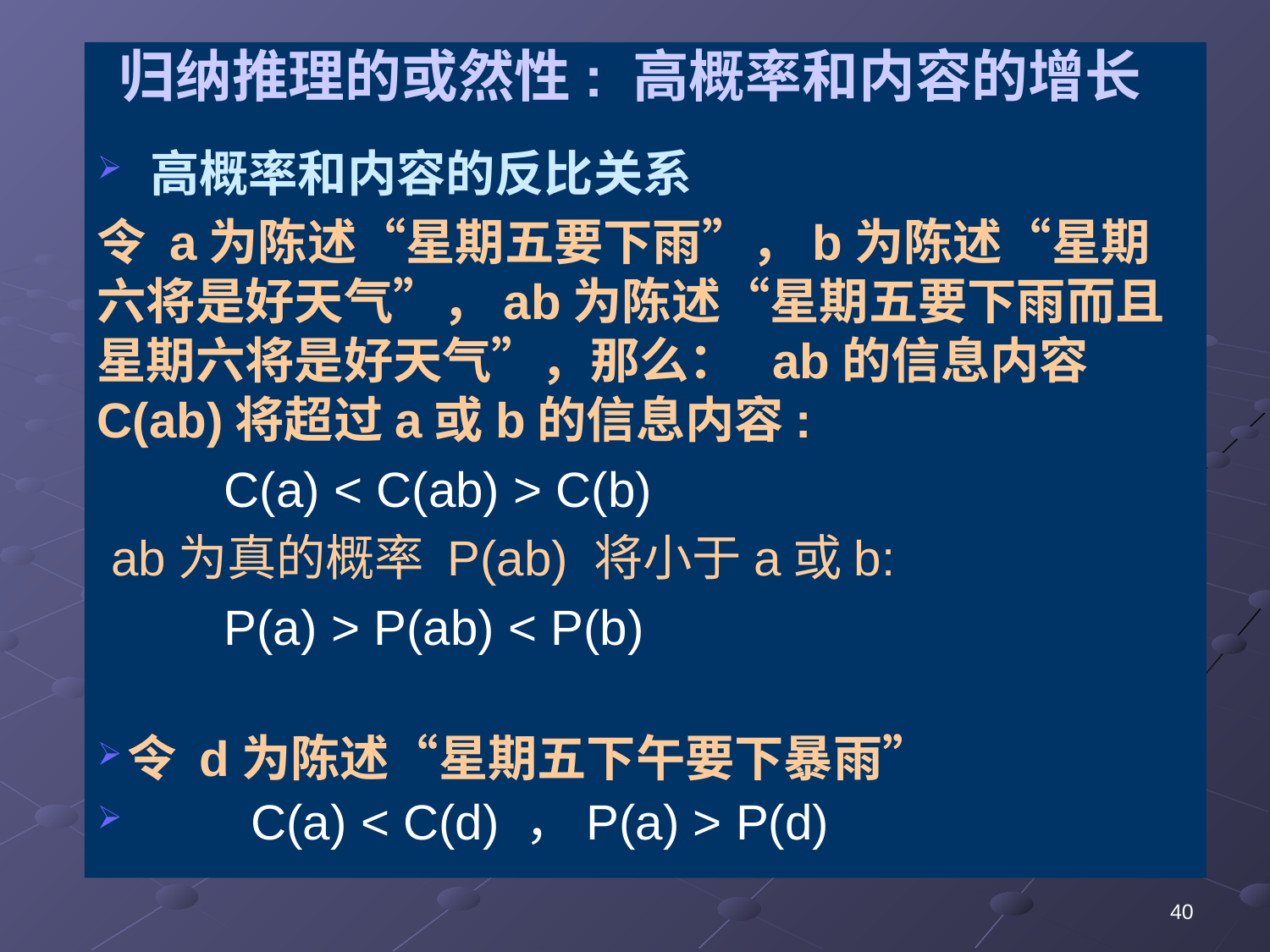

归纳推理的或然性: 高概率和内容的增长

 高概率和内容的反比关系
令 a为陈述“星期五要下雨”，b为陈述“星期六将是好天气”，ab为陈述“星期五要下雨而且星期六将是好天气”，那么：  ab的信息内容C(ab)将超过a或b的信息内容:
	C(a) < C(ab) > C(b)
 ab为真的概率 P(ab) 将小于a或b:
	P(a) > P(ab) < P(b)

令 d为陈述“星期五下午要下暴雨”
         C(a) < C(d) ，P(a) > P(d)
40